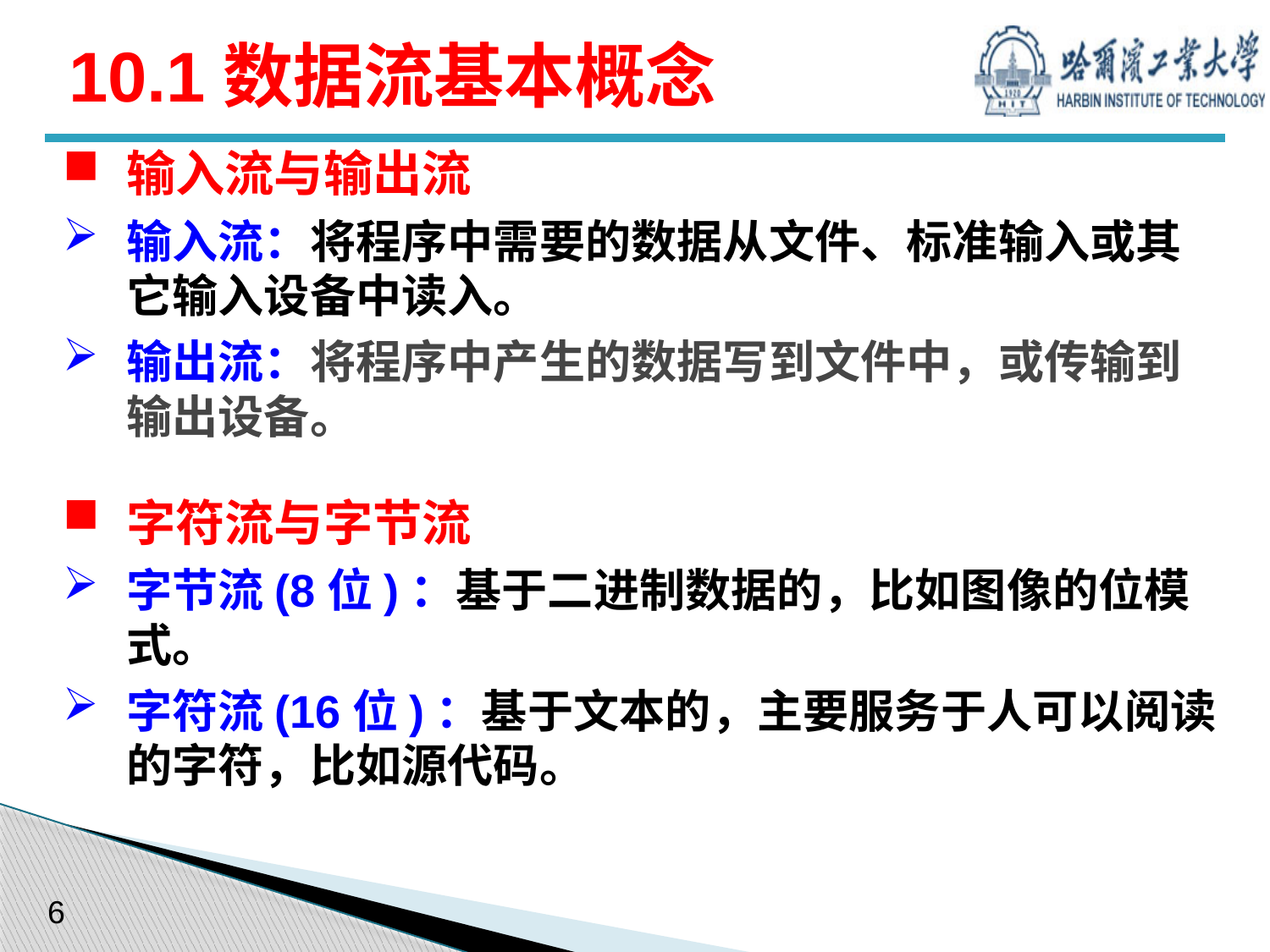

# 10.1数据流基本概念
输入流与输出流
输入流：将程序中需要的数据从文件、标准输入或其它输入设备中读入。
输出流：将程序中产生的数据写到文件中，或传输到输出设备。
字符流与字节流
字节流(8位)：基于二进制数据的，比如图像的位模式。
字符流(16位)：基于文本的，主要服务于人可以阅读的字符，比如源代码。